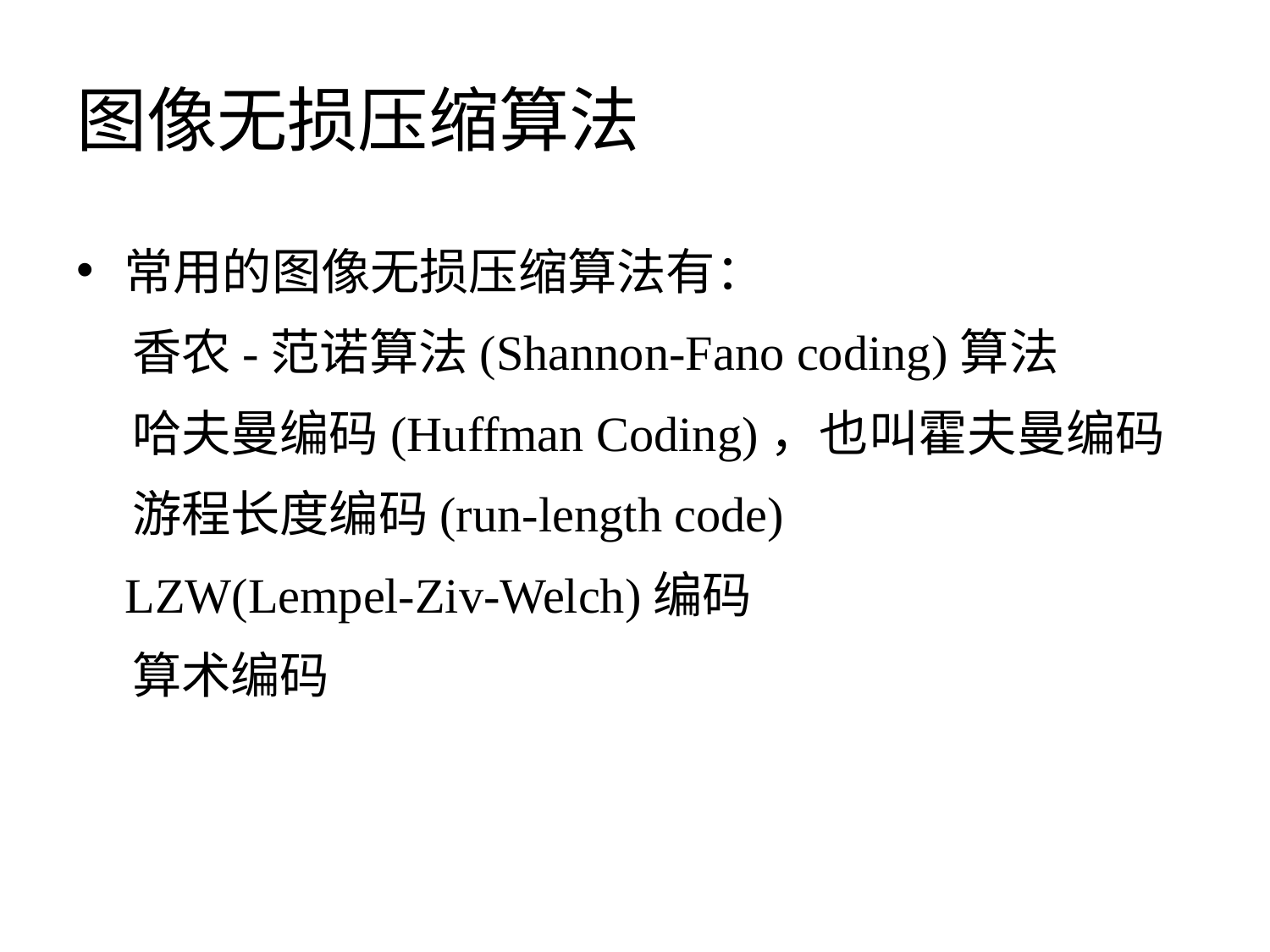

# 图像无损压缩算法
常用的图像无损压缩算法有：
    香农-范诺算法(Shannon-Fano coding)算法
    哈夫曼编码(Huffman Coding)，也叫霍夫曼编码
    游程长度编码(run-length code)
    LZW(Lempel-Ziv-Welch)编码
    算术编码